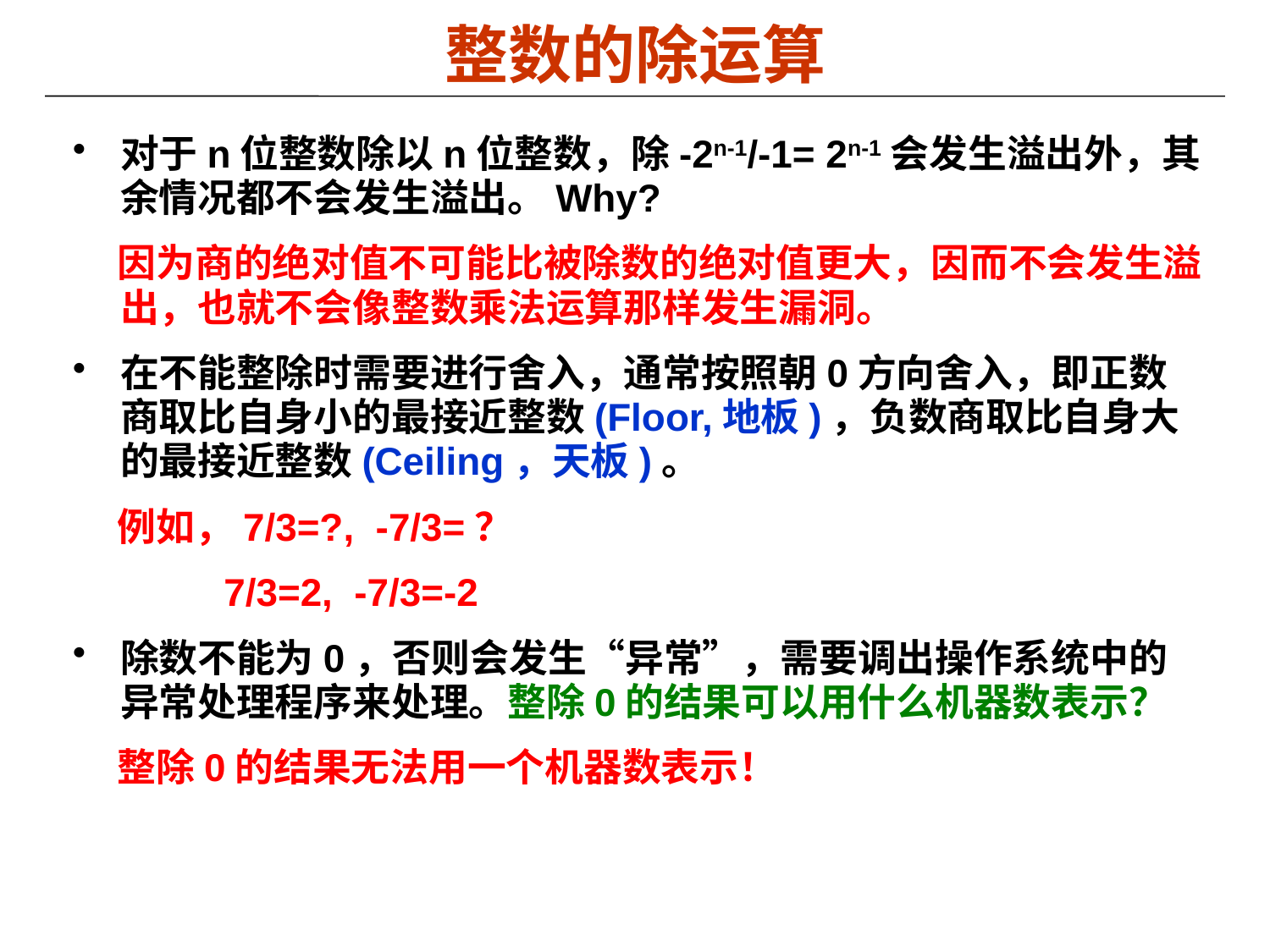

# 整数的除运算
对于n位整数除以n位整数，除-2n-1/-1= 2n-1会发生溢出外，其余情况都不会发生溢出。Why?
    因为商的绝对值不可能比被除数的绝对值更大，因而不会发生溢出，也就不会像整数乘法运算那样发生漏洞。
在不能整除时需要进行舍入，通常按照朝0方向舍入，即正数商取比自身小的最接近整数(Floor,地板)，负数商取比自身大的最接近整数(Ceiling，天板)。
    例如，7/3=?,  -7/3=？
              7/3=2,  -7/3=-2
除数不能为0，否则会发生“异常”，需要调出操作系统中的异常处理程序来处理。整除0的结果可以用什么机器数表示？
    整除0的结果无法用一个机器数表示！